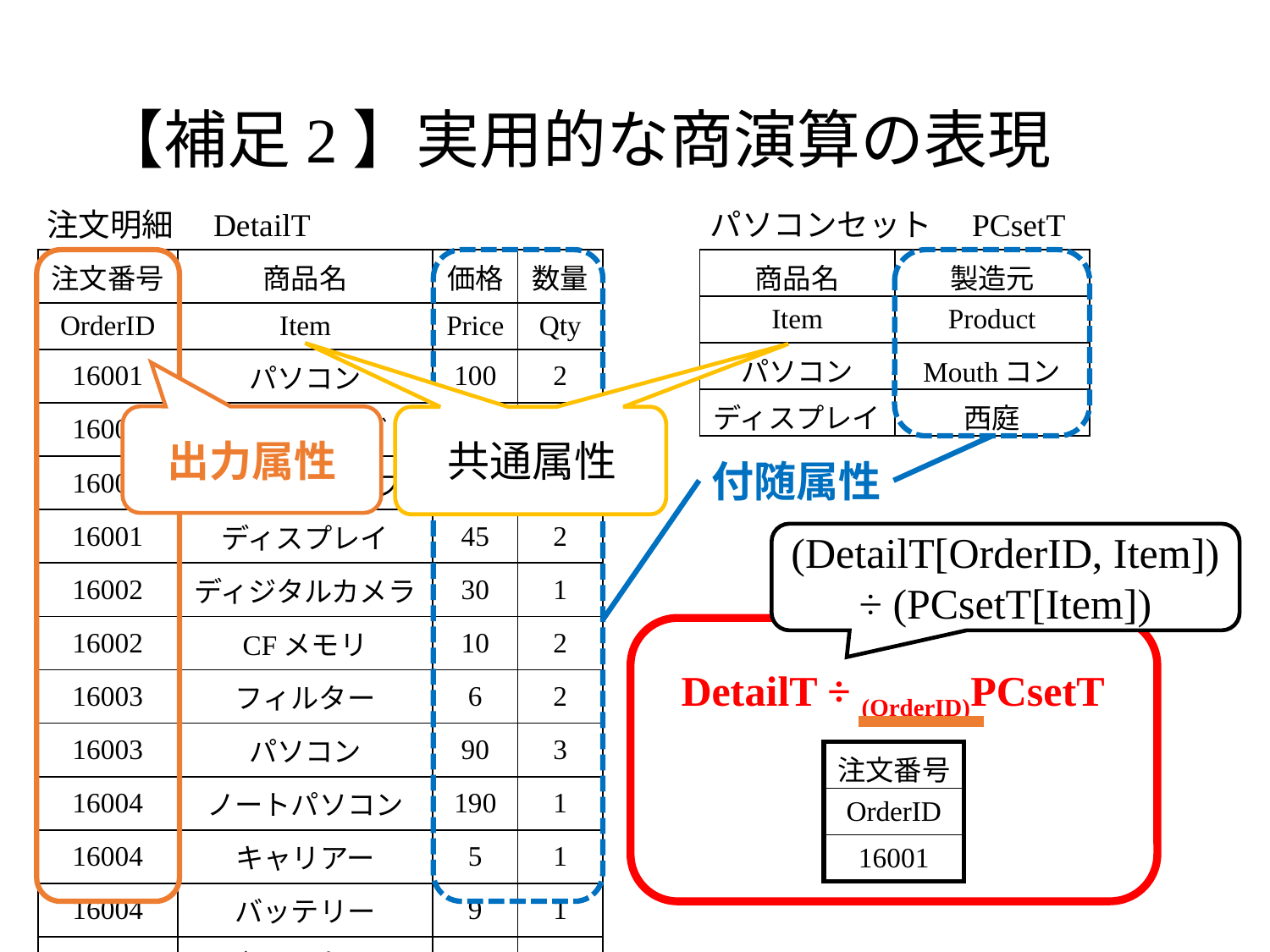

# 【補足2】実用的な商演算の表現
パソコンセット　PCsetT
注文明細　DetailT

| 注文番号 | 商品名 | 価格 | 数量 |
| --- | --- | --- | --- |
| OrderID | Item | Price | Qty |
| 16001 | パソコン | 100 | 2 |
| 16001 | MOドライブ | 50 | 1 |
| 16001 | テーブルタップ | 2 | 4 |
| 16001 | ディスプレイ | 45 | 2 |
| 16002 | ディジタルカメラ | 30 | 1 |
| 16002 | CFメモリ | 10 | 2 |
| 16003 | フィルター | 6 | 2 |
| 16003 | パソコン | 90 | 3 |
| 16004 | ノートパソコン | 190 | 1 |
| 16004 | キャリアー | 5 | 1 |
| 16004 | バッテリー | 9 | 1 |
| 16004 | ディスプレイ | 40 | 3 |

| 商品名 |
| --- |
| Item |
| パソコン |
| ディスプレイ |
| 製造元 |
| --- |
| Product |
| Mouthコン |
| 西庭 |

共通属性
出力属性
付随属性
(DetailT[OrderID, Item])
÷ (PCsetT[Item])

DetailT ÷ (OrderID)PCsetT
| 注文番号 |
| --- |
| OrderID |
| 16001 |